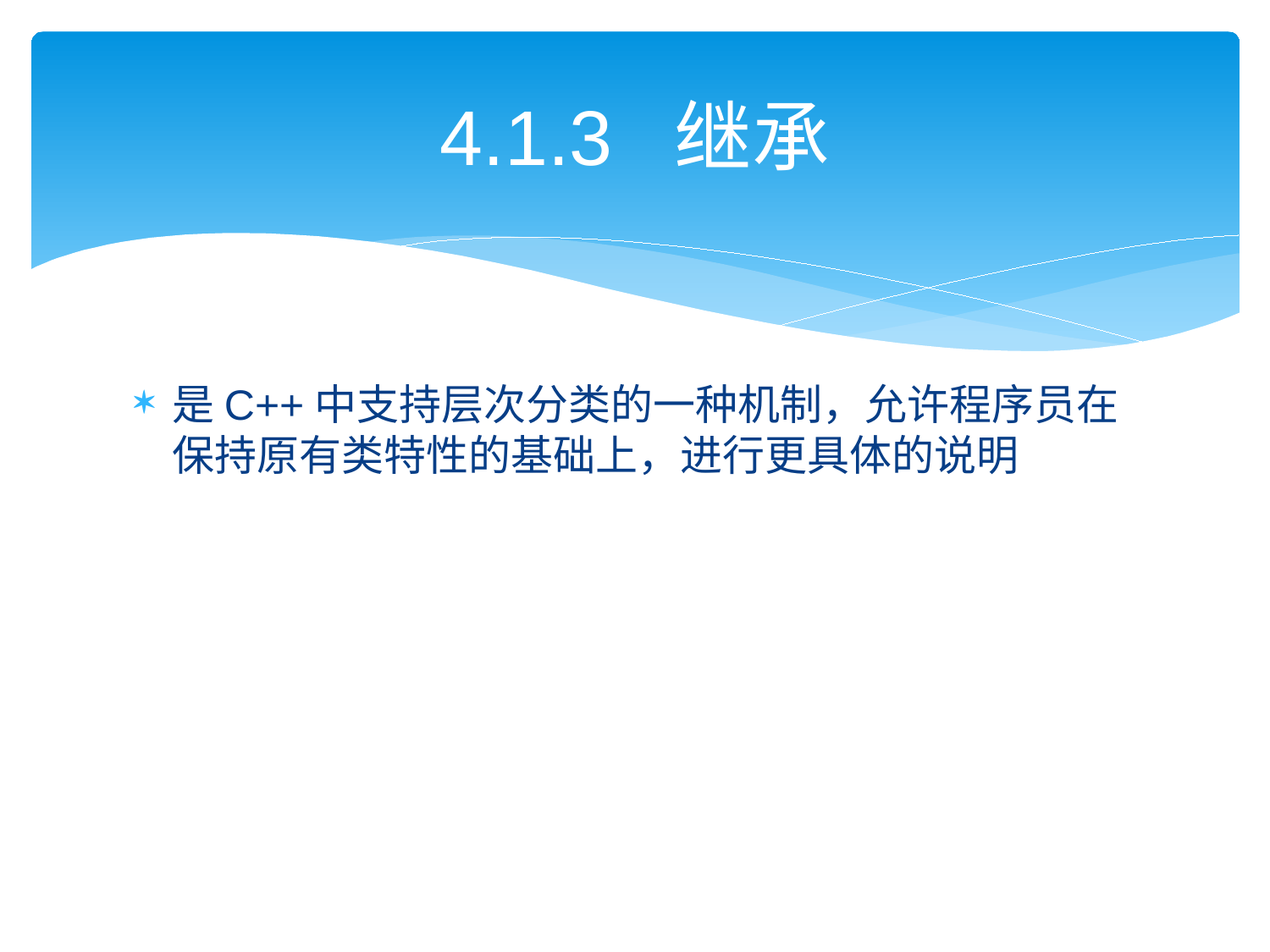

# 4.1.3  继承
是C++中支持层次分类的一种机制，允许程序员在保持原有类特性的基础上，进行更具体的说明